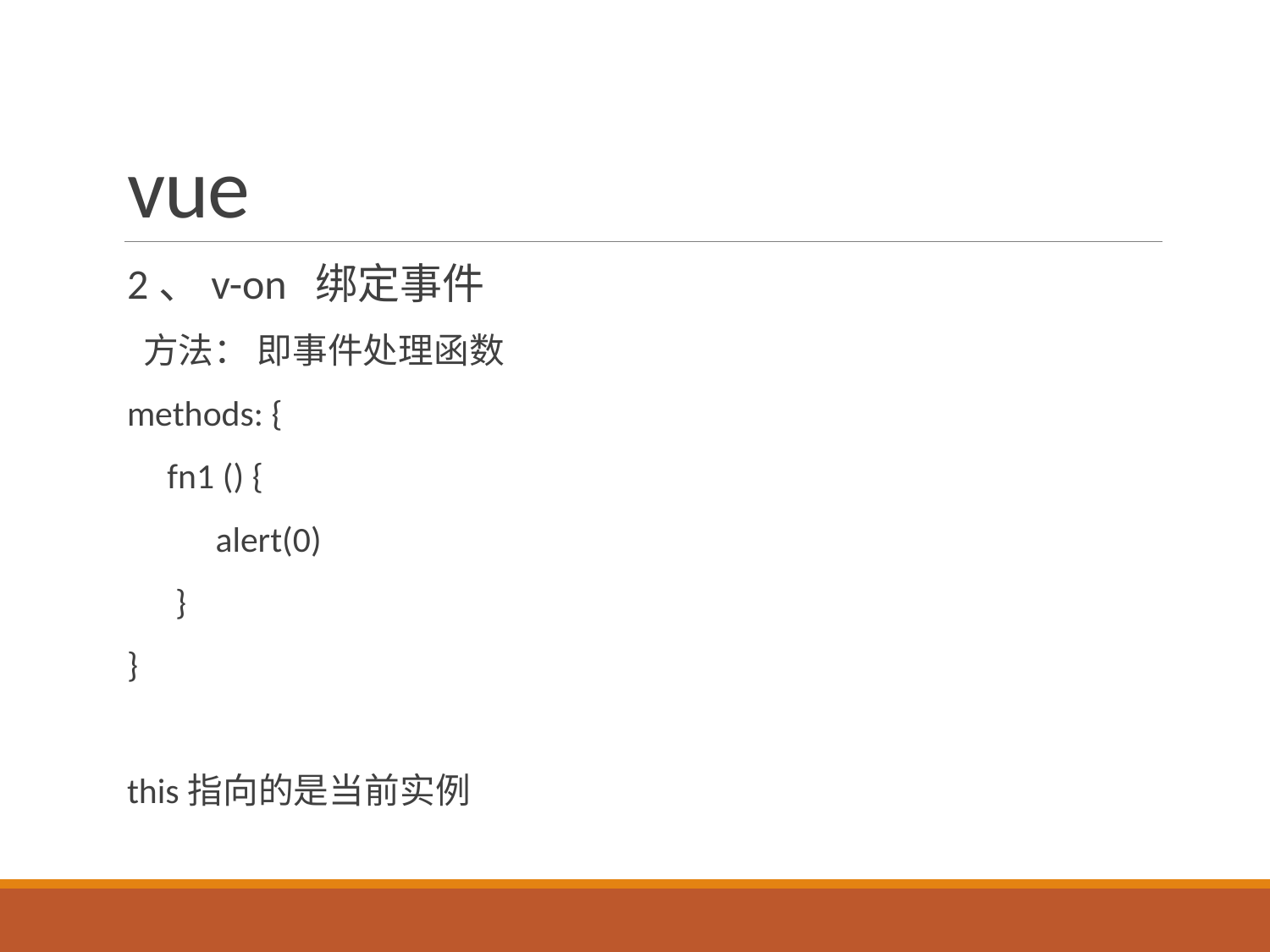

# vue
2、v-on  绑定事件
 方法： 即事件处理函数
methods: {
     fn1 () {
           alert(0)
      }
}

this指向的是当前实例